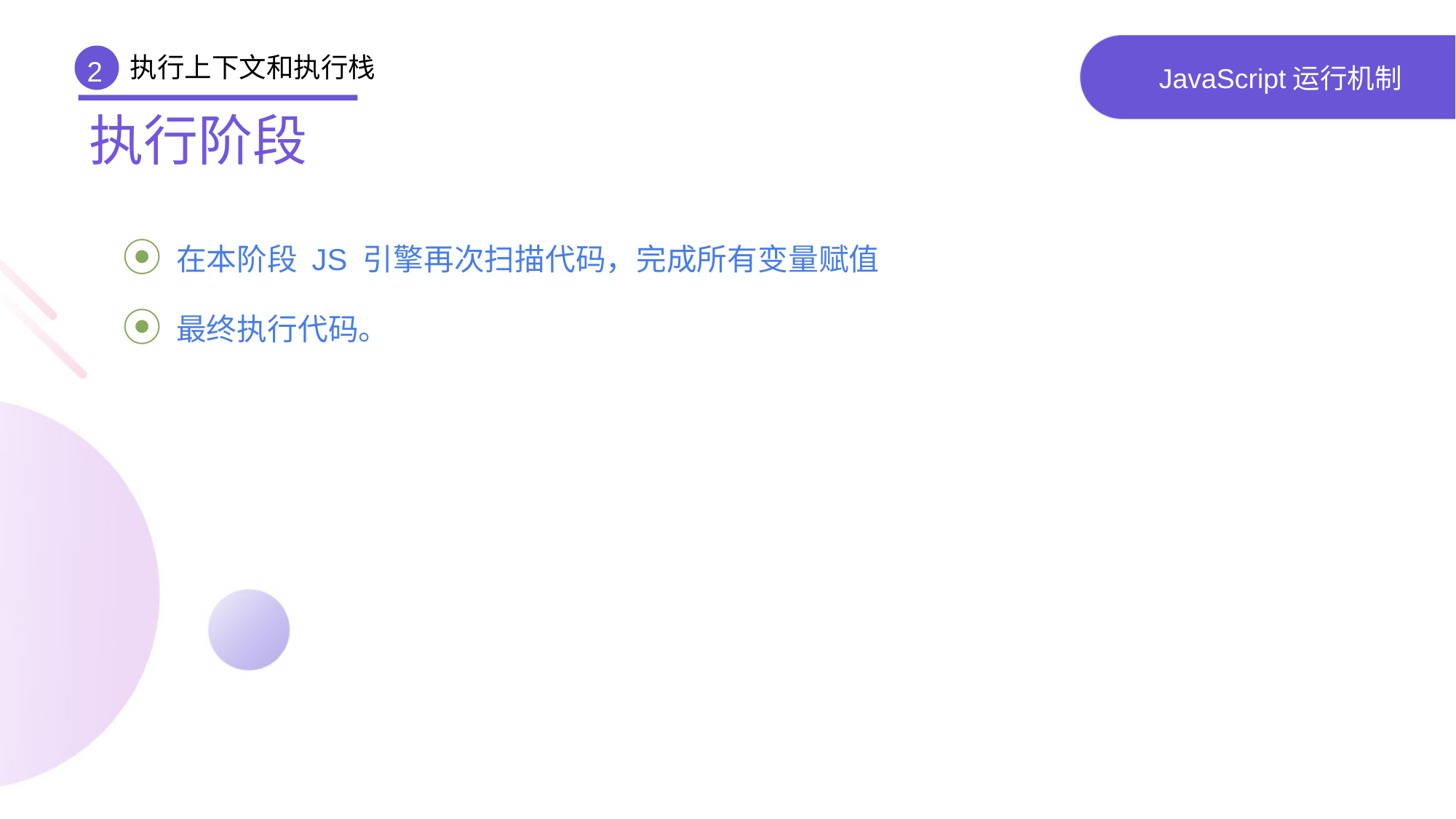

执行上下文和执行栈
2
# JavaScript运行机制
执行阶段
 在本阶段 JS 引擎再次扫描代码，完成所有变量赋值
 最终执行代码。